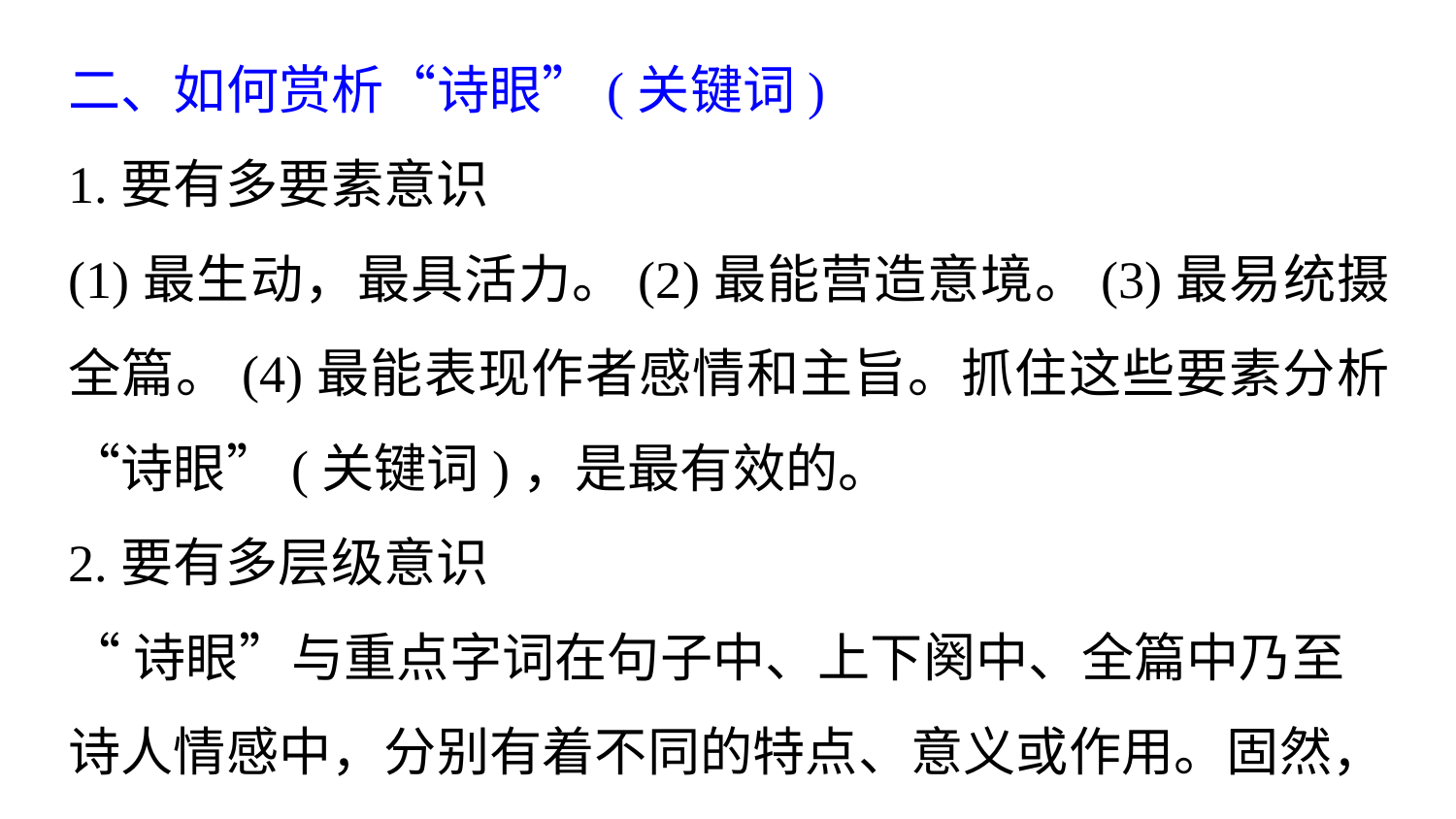

二、如何赏析“诗眼”(关键词)
1.要有多要素意识
(1)最生动，最具活力。(2)最能营造意境。(3)最易统摄全篇。(4)最能表现作者感情和主旨。抓住这些要素分析“诗眼”(关键词)，是最有效的。
2.要有多层级意识
“诗眼”与重点字词在句子中、上下阕中、全篇中乃至诗人情感中，分别有着不同的特点、意义或作用。固然，